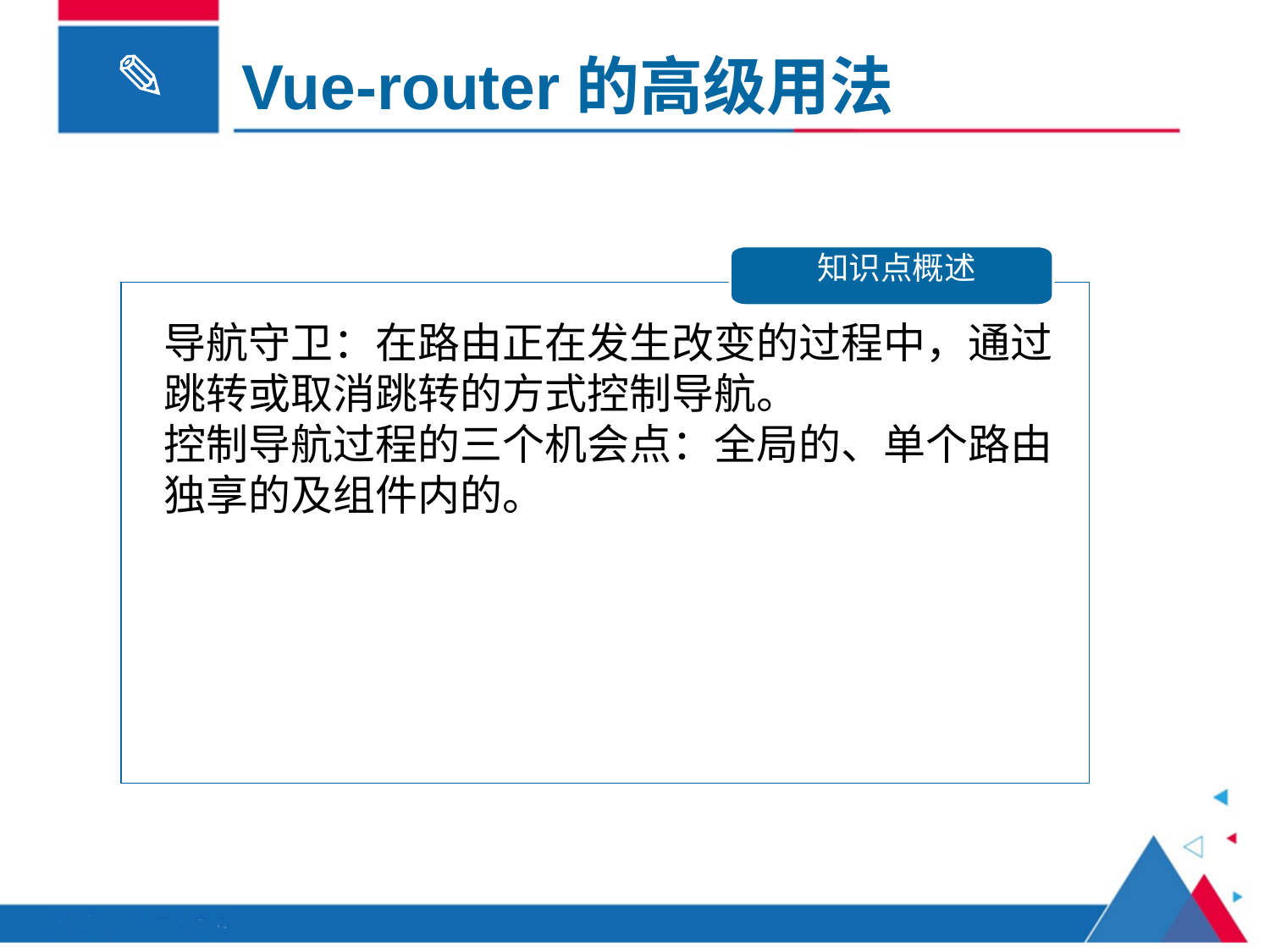

Vue-router的高级用法
知识点概述

导航守卫：在路由正在发生改变的过程中，通过跳转或取消跳转的方式控制导航。
控制导航过程的三个机会点：全局的、单个路由独享的及组件内的。